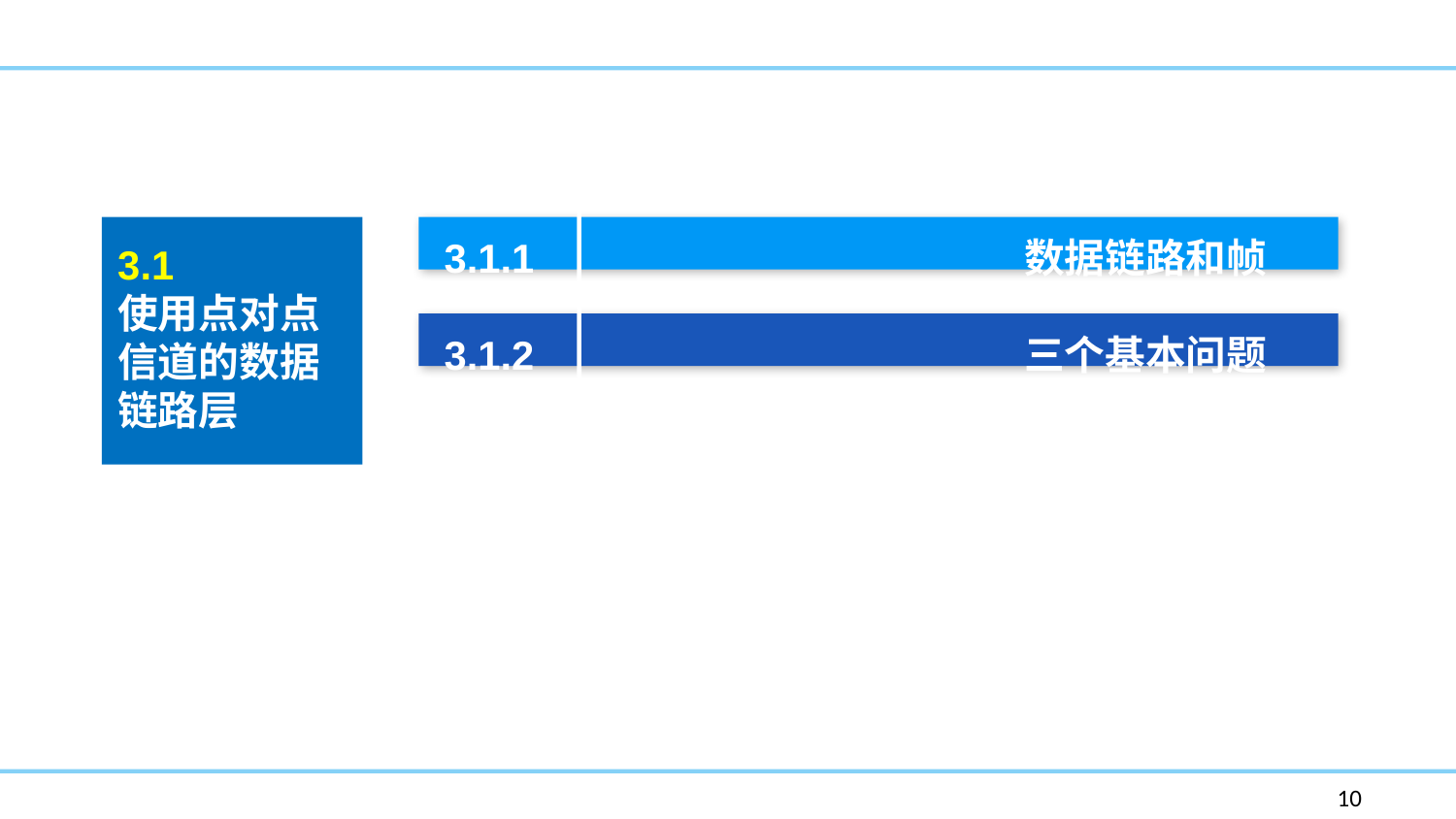

3.1.1                                           数据链路和帧
3.1.2                                           三个基本问题

3.1
使用点对点信道的数据链路层

10